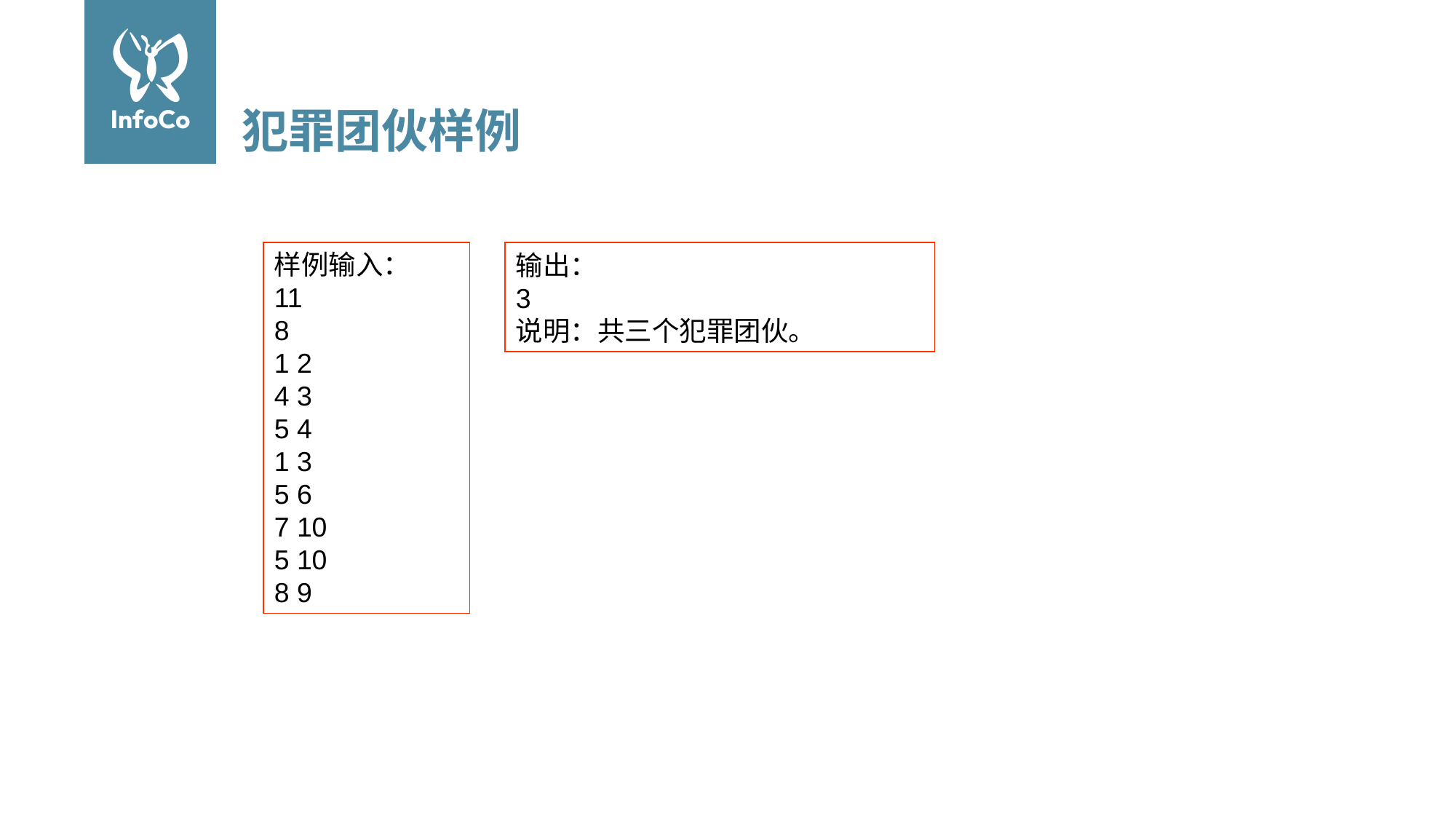

# 犯罪团伙样例
样例输入：
11
8
1 2
4 3
5 4
1 3
5 6
7 10
5 10
8 9
输出：
3
说明：共三个犯罪团伙。